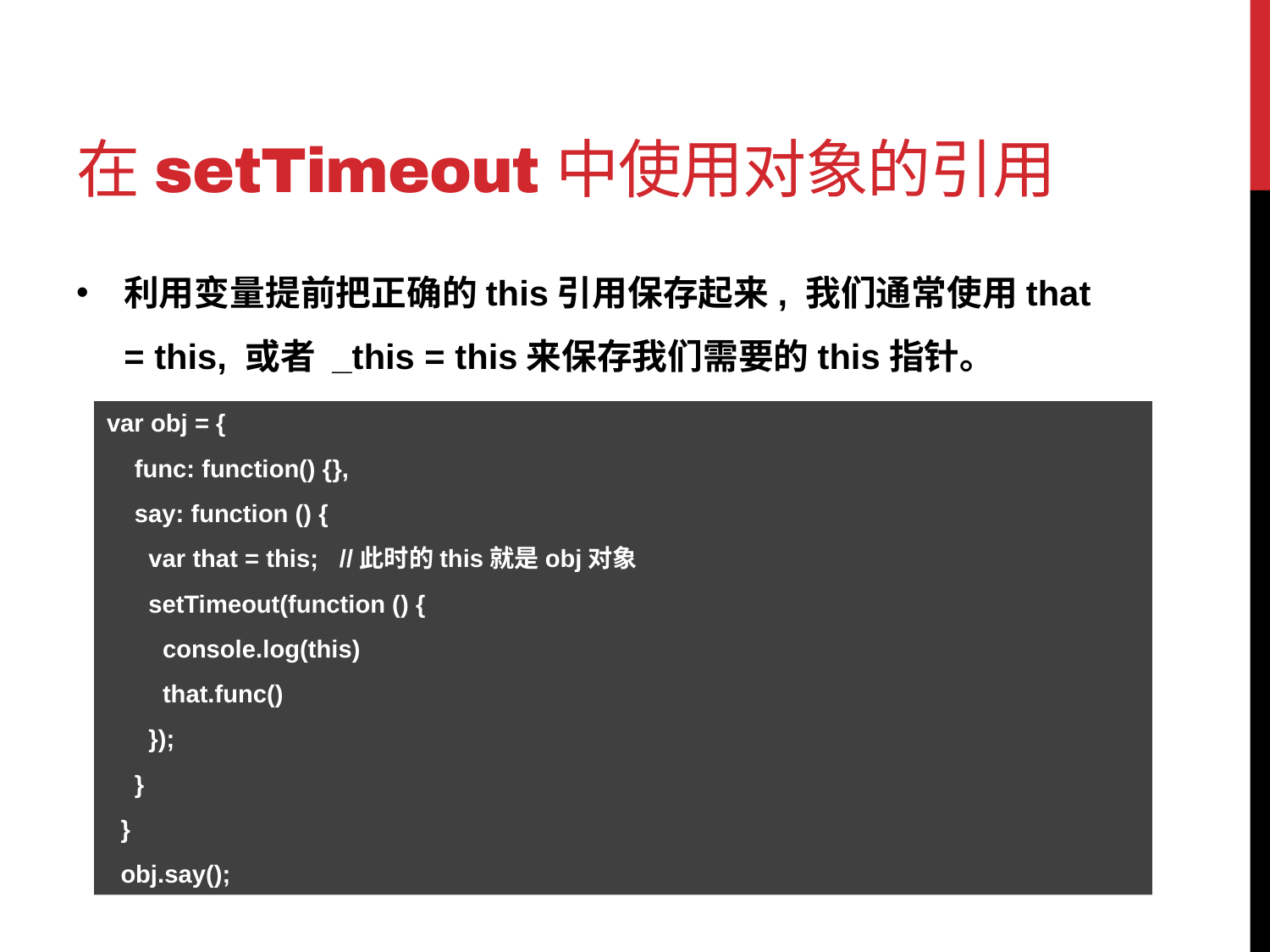

# 在setTimeout中使用对象的引用
利用变量提前把正确的this引用保存起来, 我们通常使用that = this, 或者 _this = this来保存我们需要的this指针。
var obj = {
    func: function() {},
    say: function () {
      var that = this;   //此时的this就是obj对象
      setTimeout(function () {
        console.log(this)
        that.func()
      });
    }
  }
  obj.say();